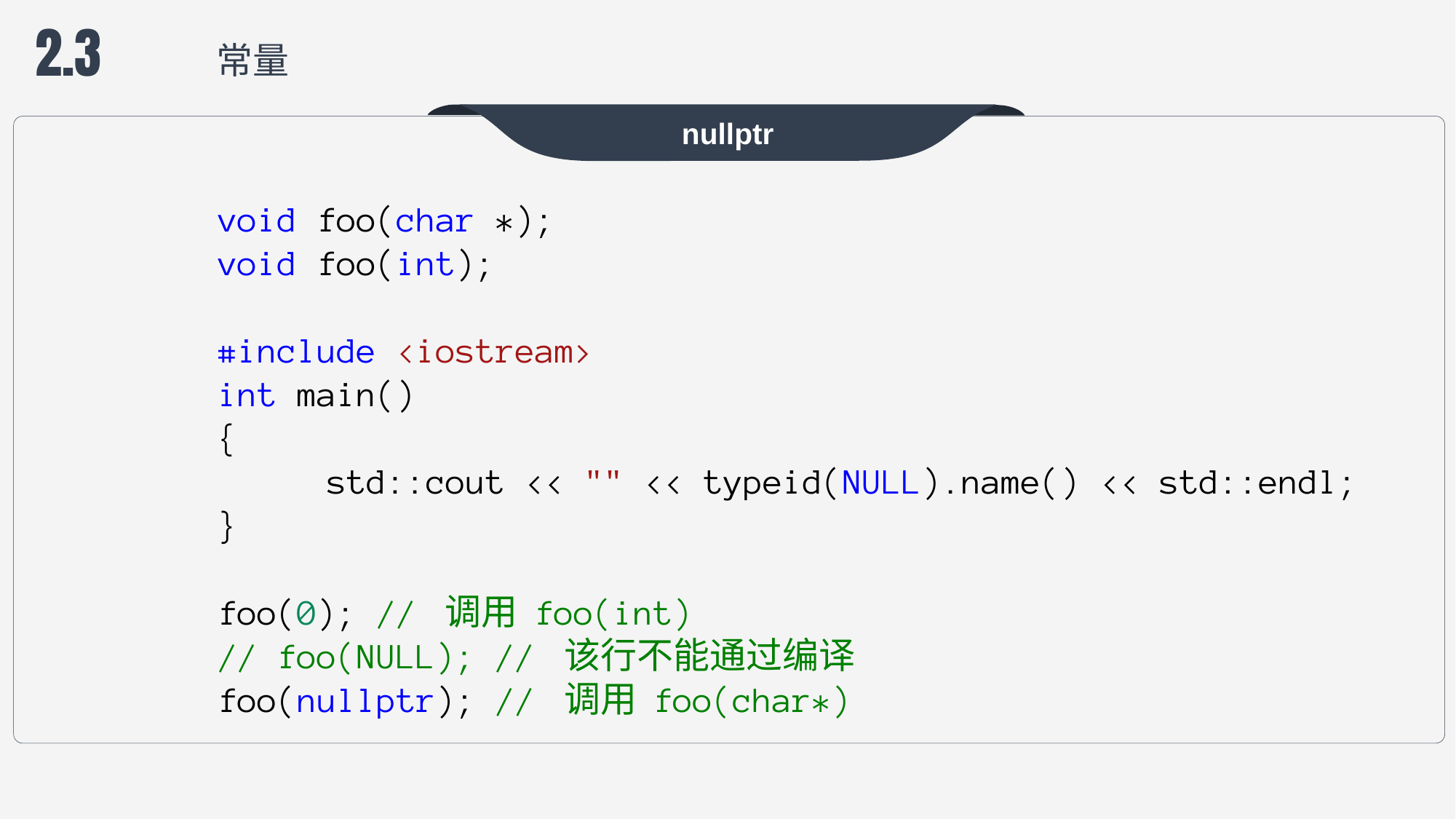

2.3
常量

nullptr

void foo(char *);
void foo(int);
#include <iostream>
int main()
{
	std::cout << "" << typeid(NULL).name() << std::endl;
}
foo(0); // 调用 foo(int)
// foo(NULL); // 该行不能通过编译
foo(nullptr); // 调用 foo(char*)